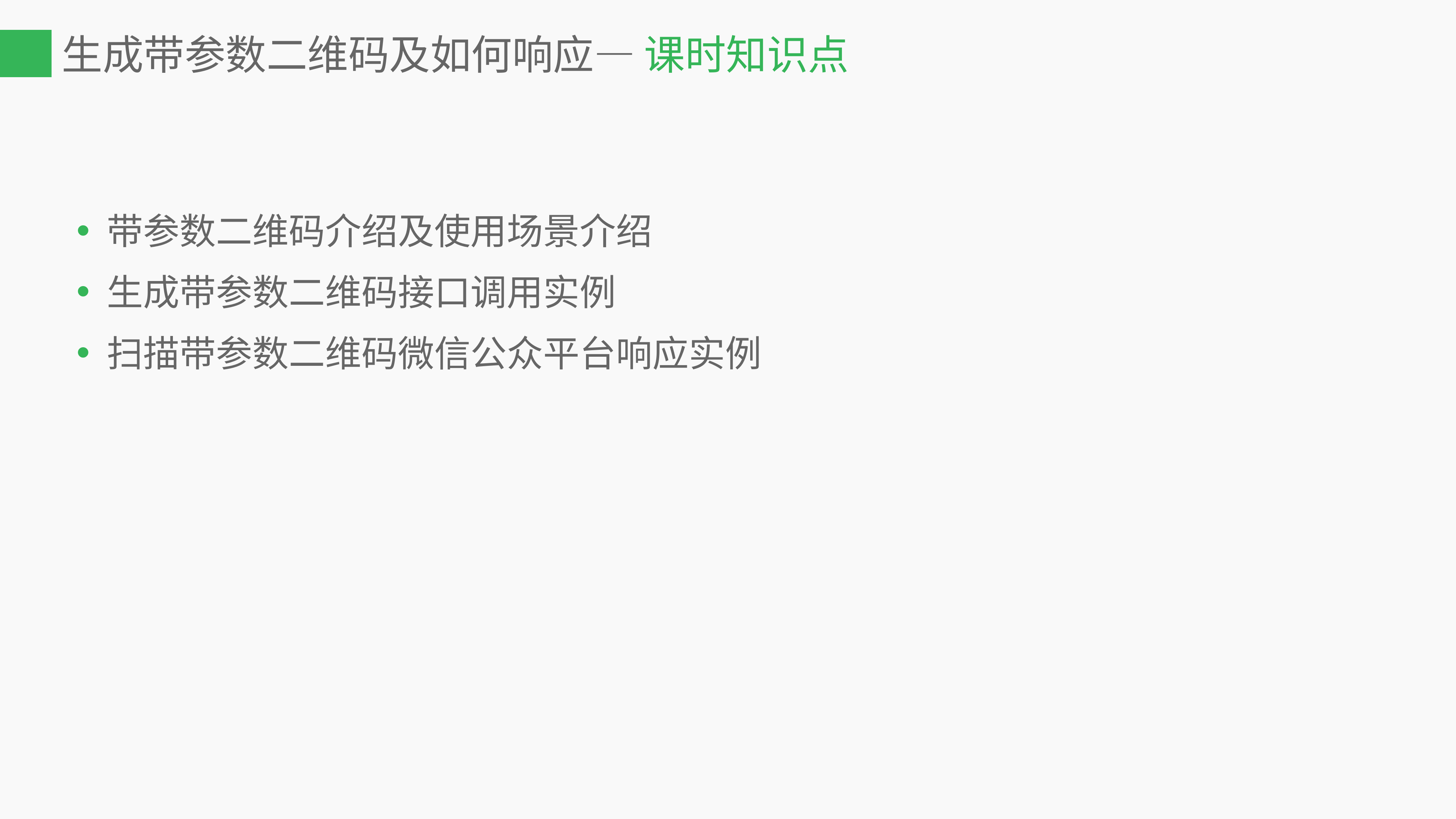

# 生成带参数二维码及如何响应— 课时知识点
带参数二维码介绍及使用场景介绍
生成带参数二维码接口调用实例
扫描带参数二维码微信公众平台响应实例